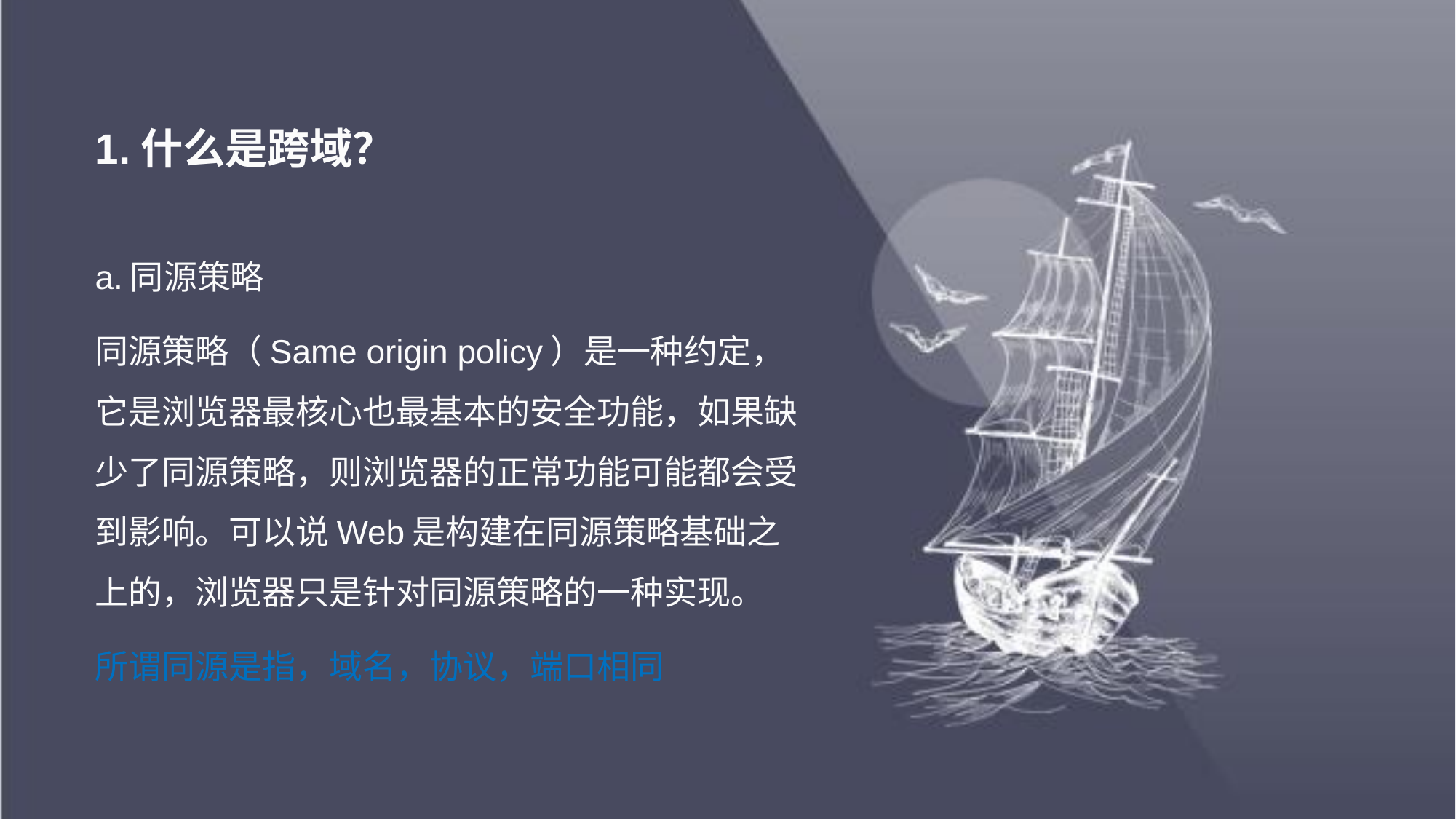

# 1.什么是跨域？
a.同源策略
同源策略（Same origin policy）是一种约定，它是浏览器最核心也最基本的安全功能，如果缺少了同源策略，则浏览器的正常功能可能都会受到影响。可以说Web是构建在同源策略基础之上的，浏览器只是针对同源策略的一种实现。
所谓同源是指，域名，协议，端口相同